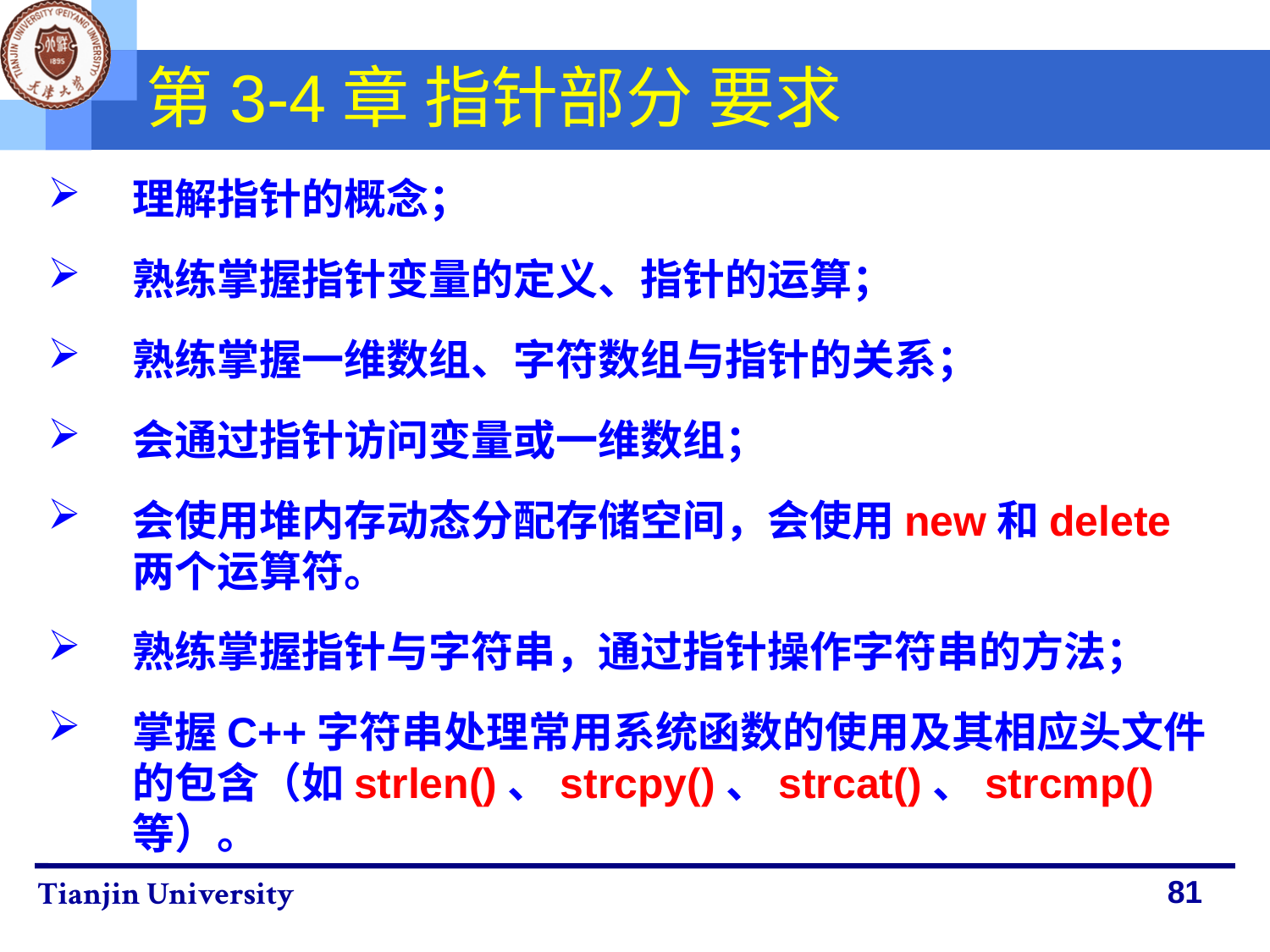

# 第3-4章 指针部分 要求
理解指针的概念；
熟练掌握指针变量的定义、指针的运算；
熟练掌握一维数组、字符数组与指针的关系；
会通过指针访问变量或一维数组；
会使用堆内存动态分配存储空间，会使用new和delete两个运算符。
熟练掌握指针与字符串，通过指针操作字符串的方法；
掌握C++字符串处理常用系统函数的使用及其相应头文件的包含（如strlen()、strcpy()、strcat()、strcmp()等）。